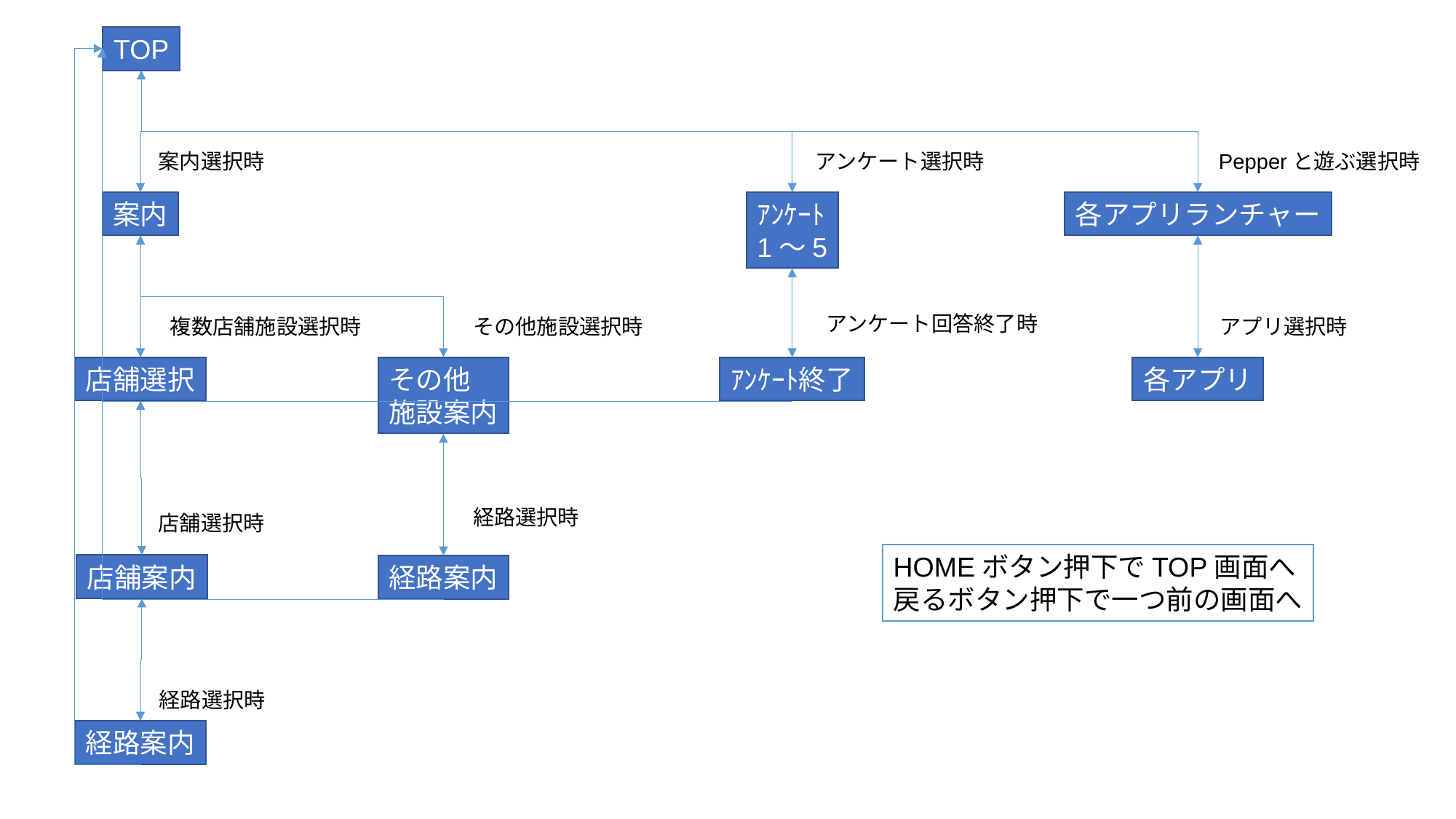

TOP
案内選択時
Pepperと遊ぶ選択時
アンケート選択時
案内
ｱﾝｹｰﾄ
1〜5
各アプリランチャー
アンケート回答終了時
アプリ選択時
その他施設選択時
複数店舗施設選択時
店舗選択
その他
施設案内
ｱﾝｹｰﾄ終了
各アプリ
経路選択時
店舗選択時
HOMEボタン押下でTOP画面へ
戻るボタン押下で一つ前の画面へ
店舗案内
経路案内
経路選択時
経路案内